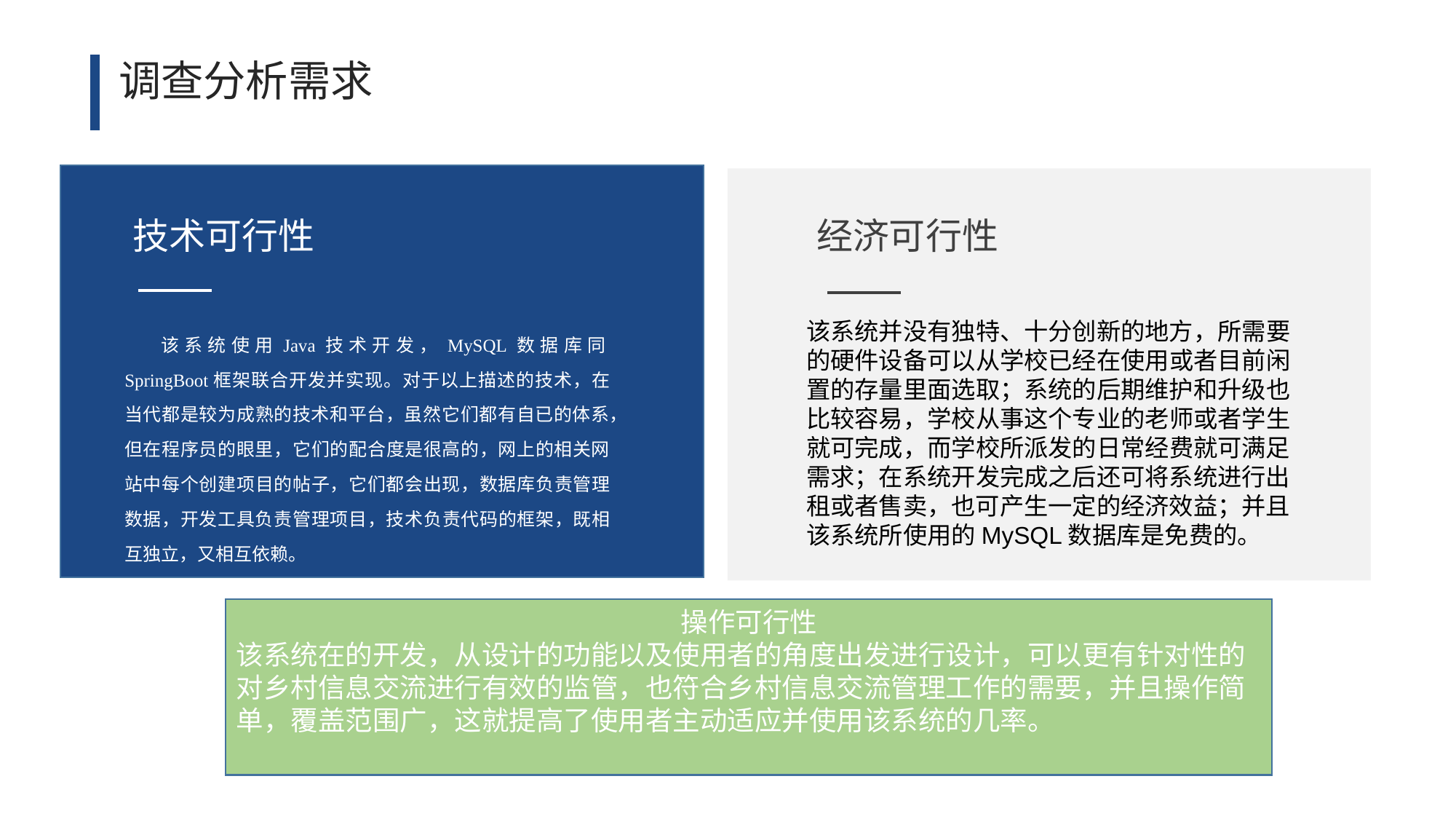

调查分析需求

经济可行性
技术可行性
该系统并没有独特、十分创新的地方，所需要的硬件设备可以从学校已经在使用或者目前闲置的存量里面选取；系统的后期维护和升级也比较容易，学校从事这个专业的老师或者学生就可完成，而学校所派发的日常经费就可满足需求；在系统开发完成之后还可将系统进行出租或者售卖，也可产生一定的经济效益；并且该系统所使用的MySQL数据库是免费的。

该系统使用Java技术开发，MySQL数据库同SpringBoot框架联合开发并实现。对于以上描述的技术，在当代都是较为成熟的技术和平台，虽然它们都有自已的体系，但在程序员的眼里，它们的配合度是很高的，网上的相关网站中每个创建项目的帖子，它们都会出现，数据库负责管理数据，开发工具负责管理项目，技术负责代码的框架，既相互独立，又相互依赖。
操作可行性
该系统在的开发，从设计的功能以及使用者的角度出发进行设计，可以更有针对性的对乡村信息交流进行有效的监管，也符合乡村信息交流管理工作的需要，并且操作简单，覆盖范围广，这就提高了使用者主动适应并使用该系统的几率。